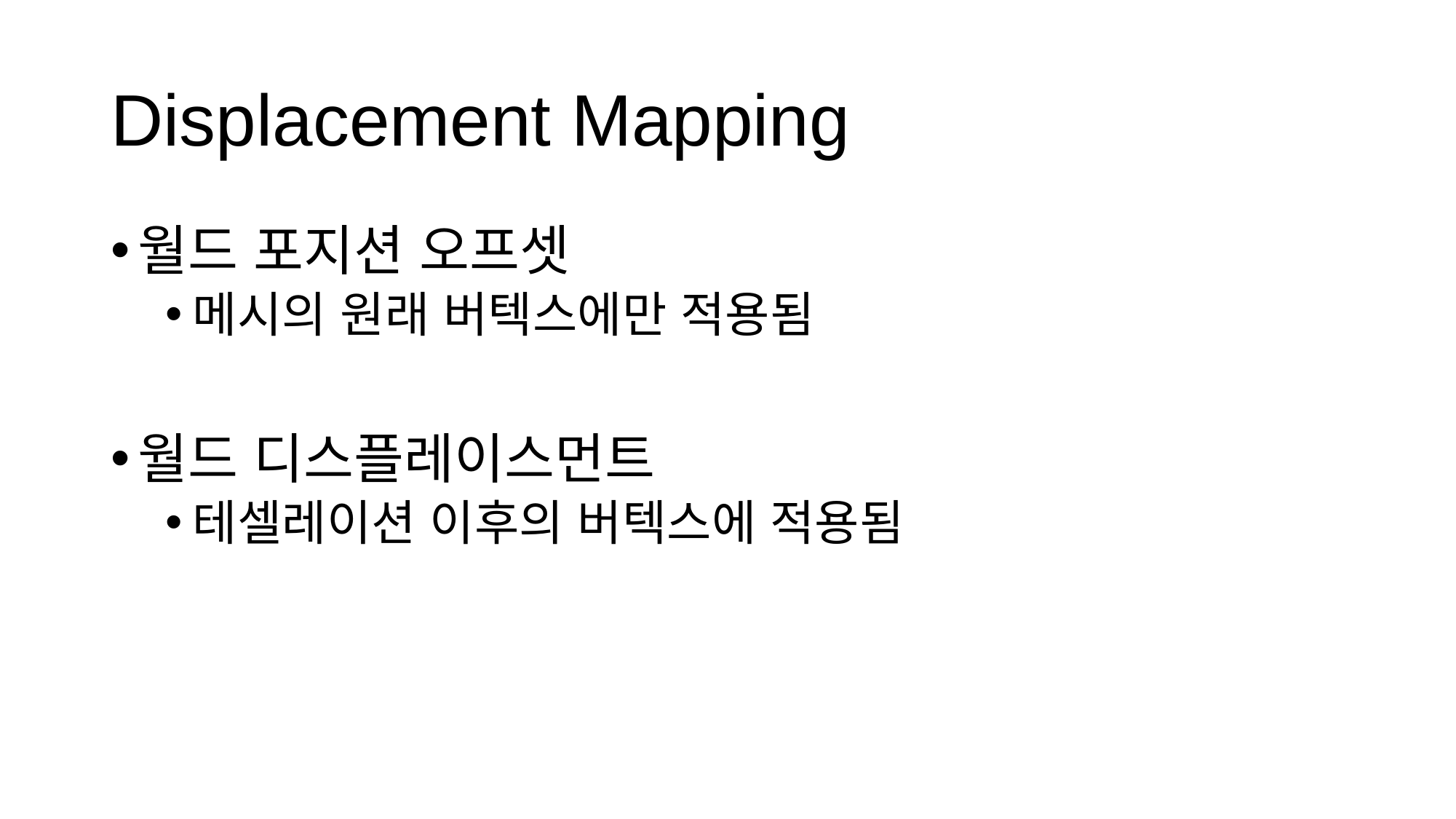

# Displacement Mapping
월드 포지션 오프셋
메시의 원래 버텍스에만 적용됨

월드 디스플레이스먼트
테셀레이션 이후의 버텍스에 적용됨